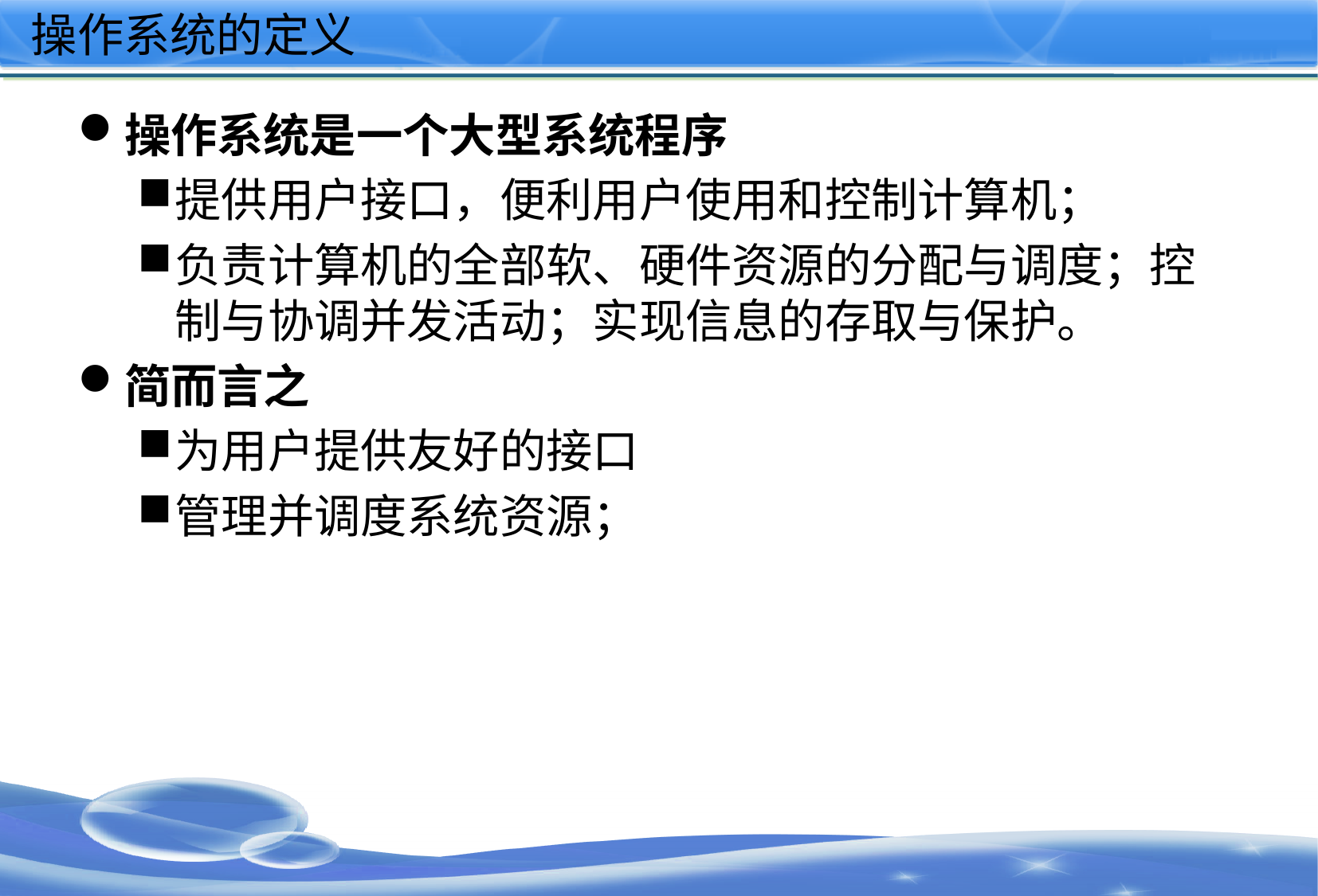

# 操作系统的定义
操作系统是一个大型系统程序
提供用户接口，便利用户使用和控制计算机；
负责计算机的全部软、硬件资源的分配与调度；控制与协调并发活动；实现信息的存取与保护。
简而言之
为用户提供友好的接口
管理并调度系统资源；